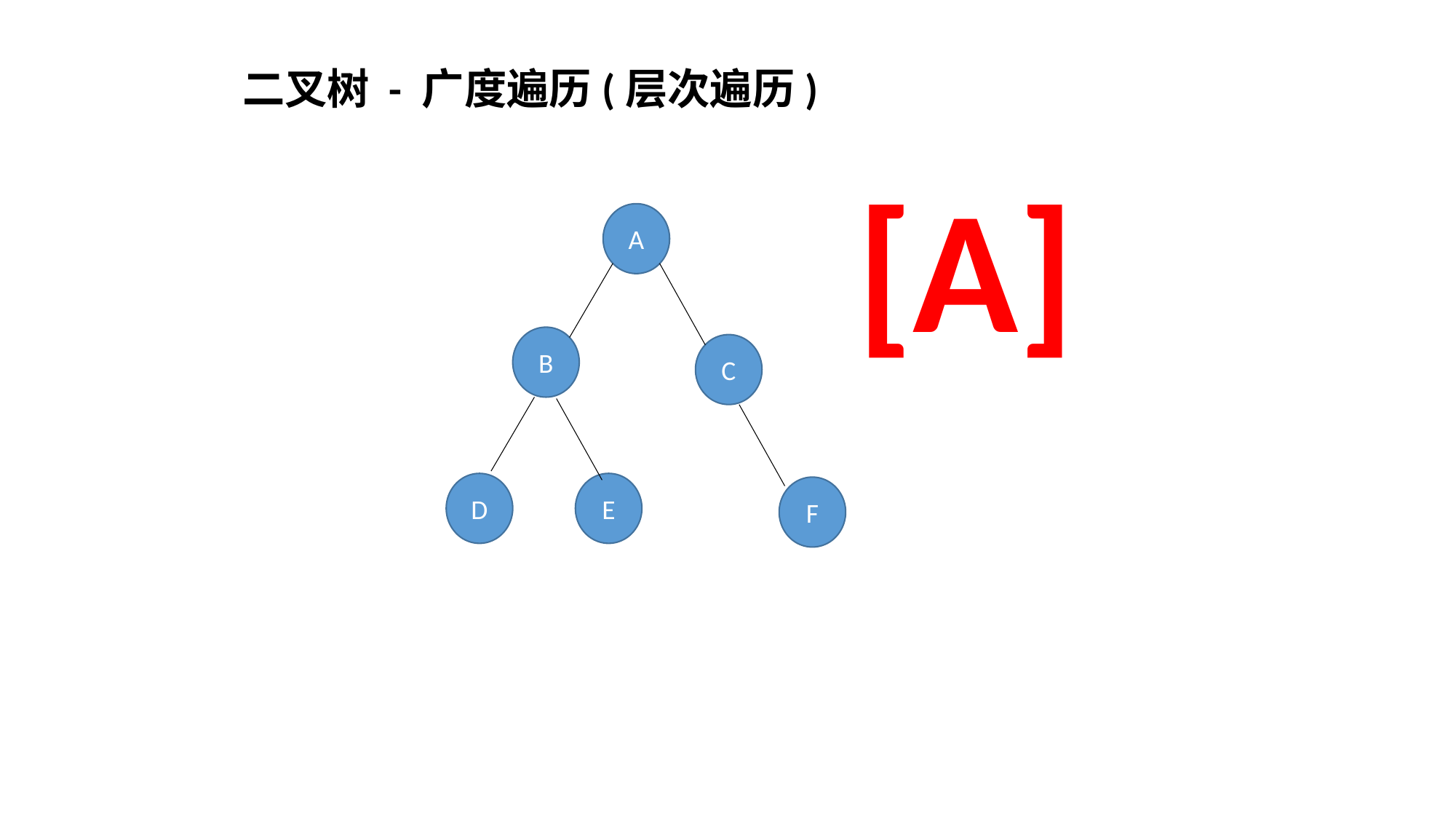

二叉树 - 广度遍历(层次遍历)
[A]
A
B
C
D
E
F